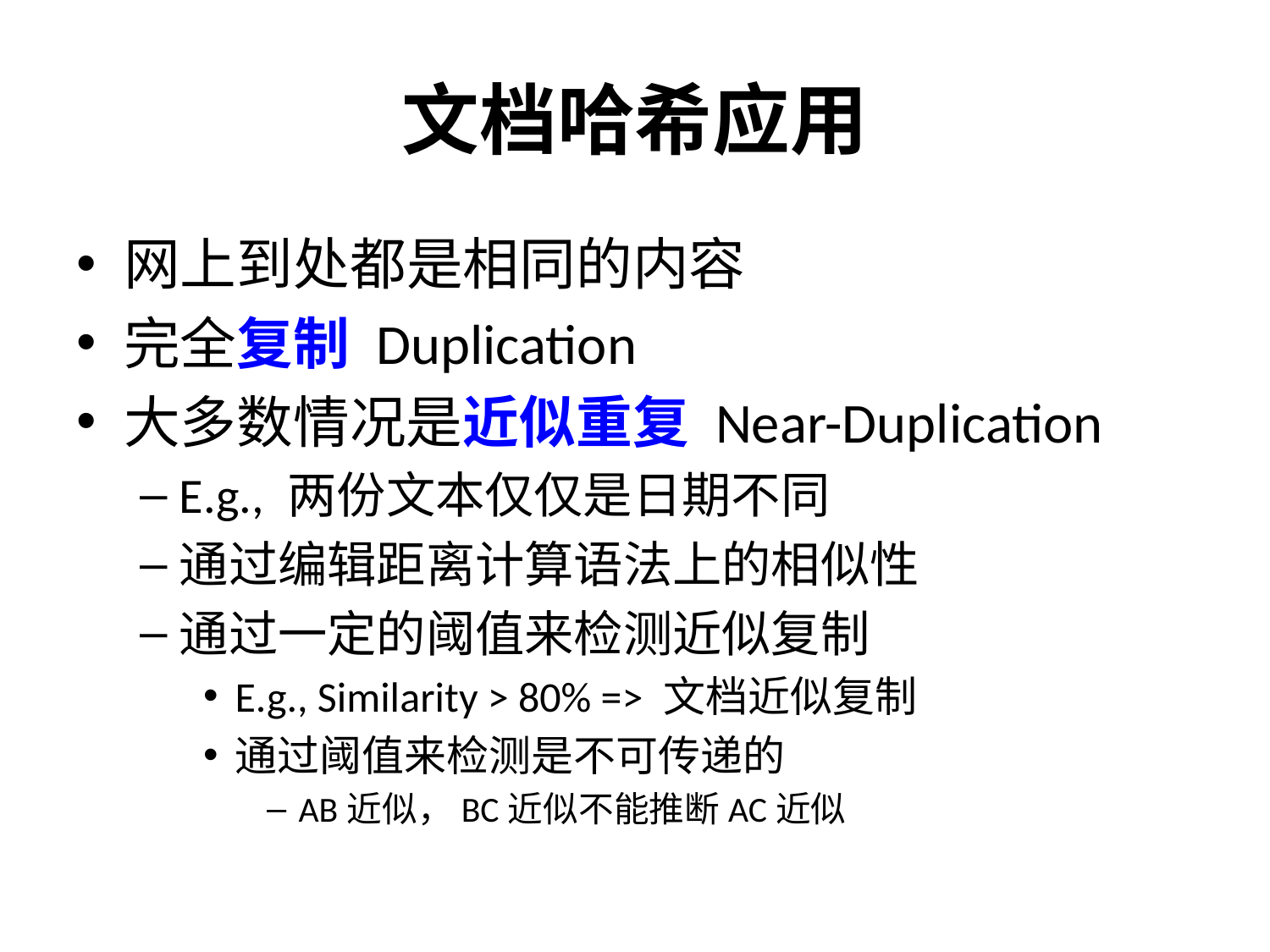

# 文档哈希应用
网上到处都是相同的内容
完全复制 Duplication
大多数情况是近似重复 Near-Duplication
E.g., 两份文本仅仅是日期不同
通过编辑距离计算语法上的相似性
通过一定的阈值来检测近似复制
E.g., Similarity > 80% => 文档近似复制
通过阈值来检测是不可传递的
AB近似，BC近似不能推断AC近似